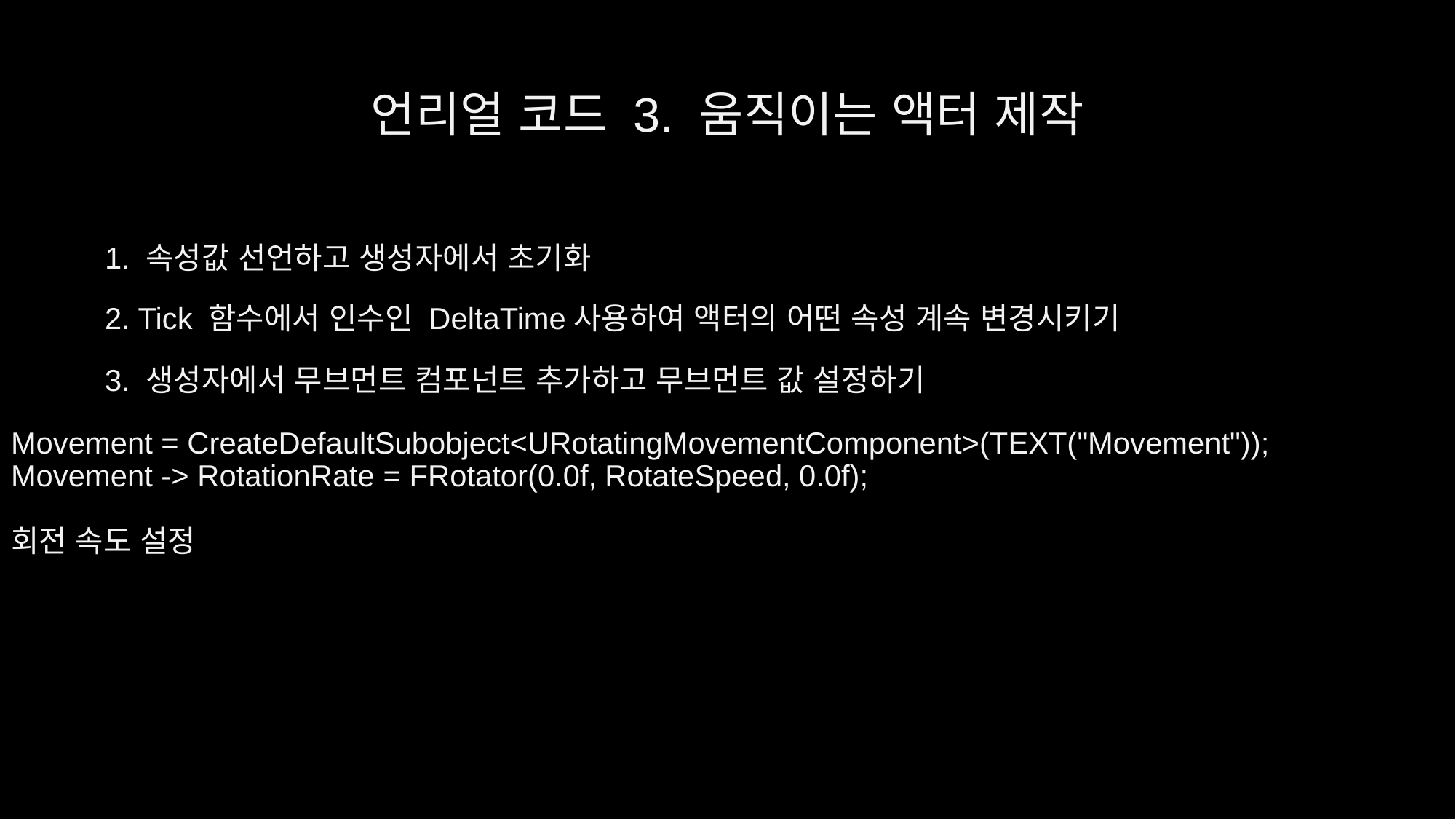

# 언리얼 코드 3. 움직이는 액터 제작
1. 속성값 선언하고 생성자에서 초기화
2. Tick 함수에서 인수인 DeltaTime사용하여 액터의 어떤 속성 계속 변경시키기
3. 생성자에서 무브먼트 컴포넌트 추가하고 무브먼트 값 설정하기
Movement = CreateDefaultSubobject<URotatingMovementComponent>(TEXT("Movement"));
Movement -> RotationRate = FRotator(0.0f, RotateSpeed, 0.0f);

회전 속도 설정